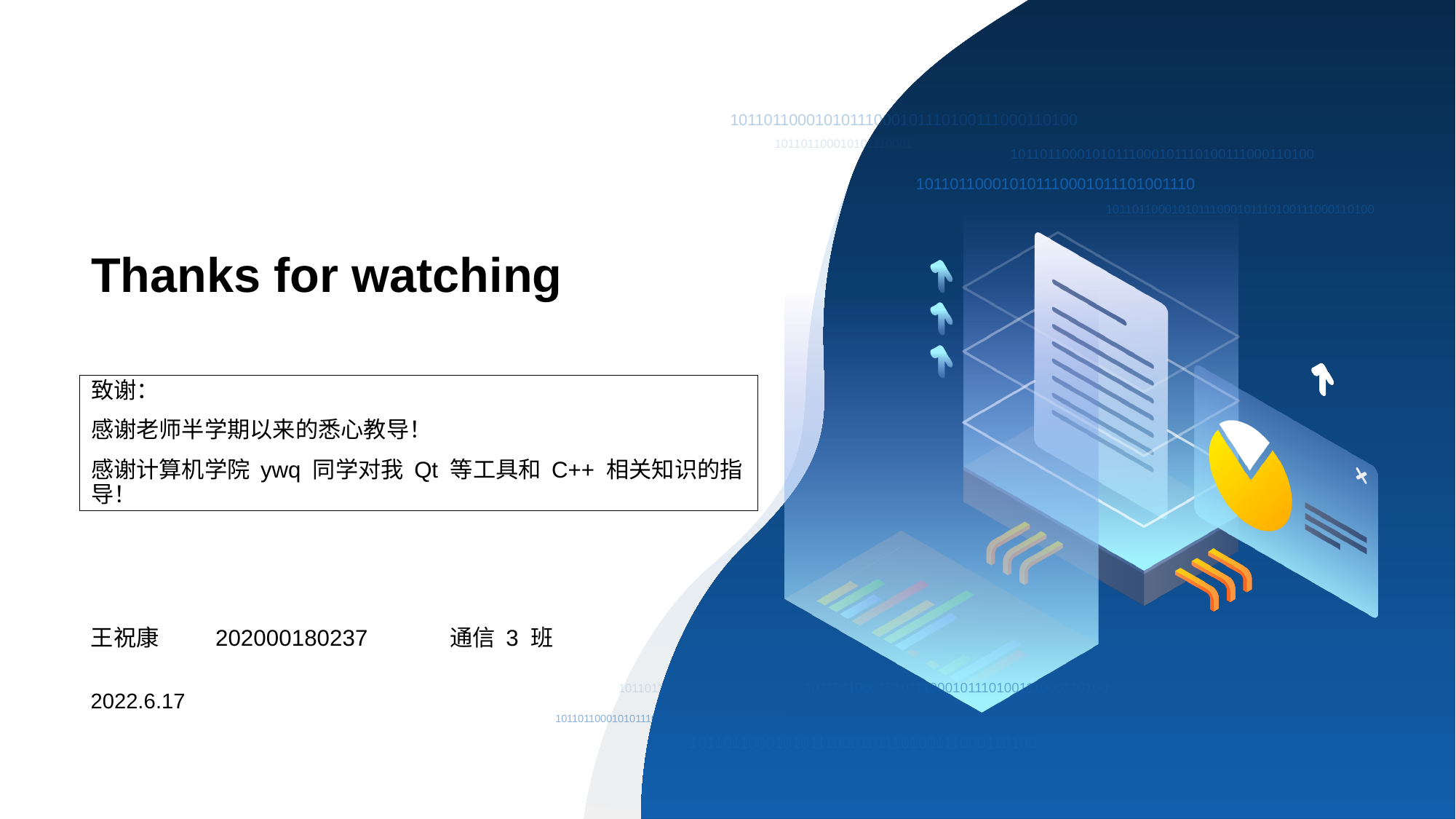

# Thanks for watching
致谢：
感谢老师半学期以来的悉心教导！
感谢计算机学院 ywq 同学对我 Qt 等工具和 C++ 相关知识的指导！
王祝康          202000180237            通信 3 班
2022.6.17